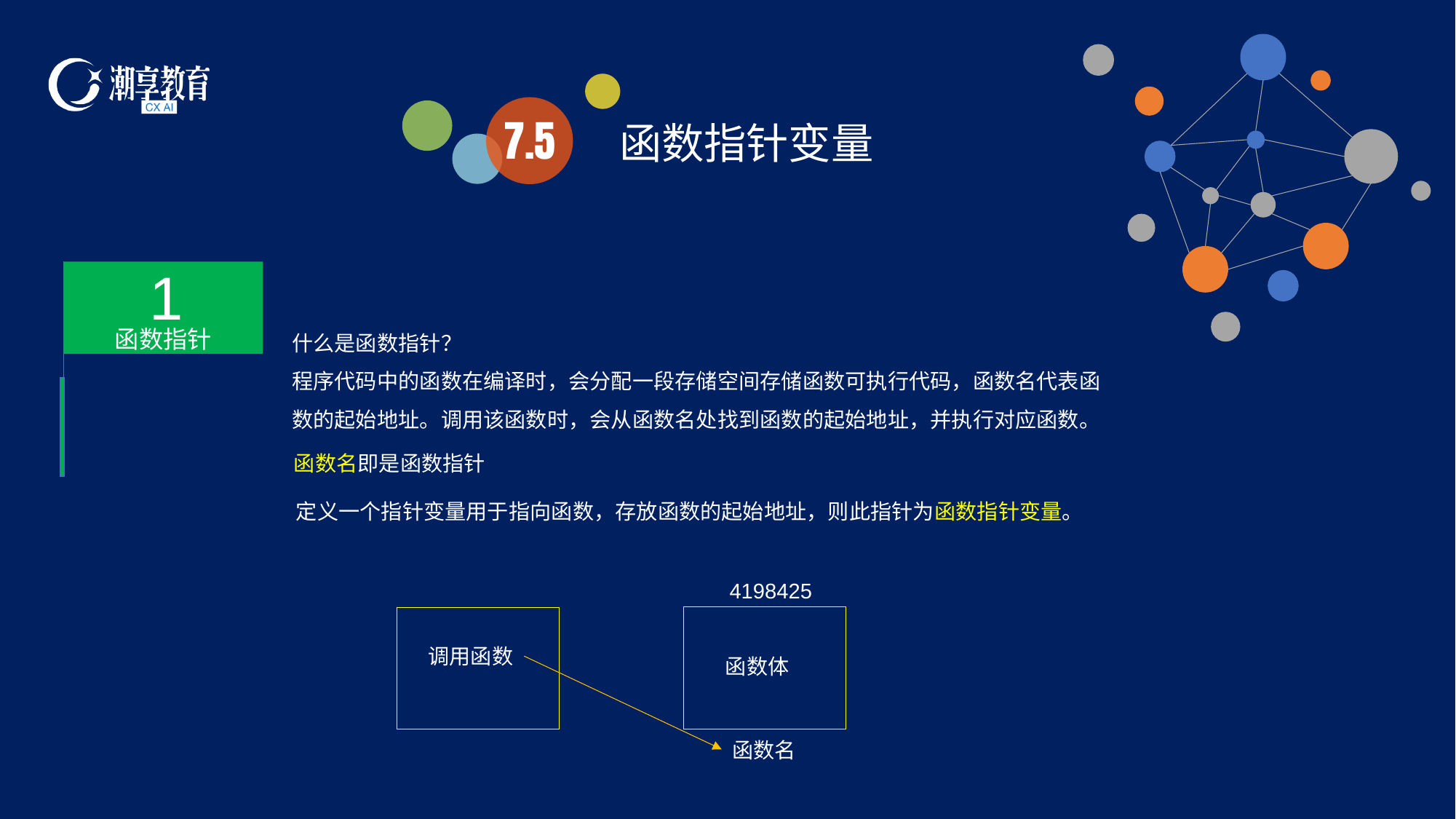

7.5

函数指针变量
1

函数指针

什么是函数指针？
程序代码中的函数在编译时，会分配一段存储空间存储函数可执行代码，函数名代表函数的起始地址。调用该函数时，会从函数名处找到函数的起始地址，并执行对应函数。
函数名即是函数指针
定义一个指针变量用于指向函数，存放函数的起始地址，则此指针为函数指针变量。
4198425

调用函数
函数体
函数名